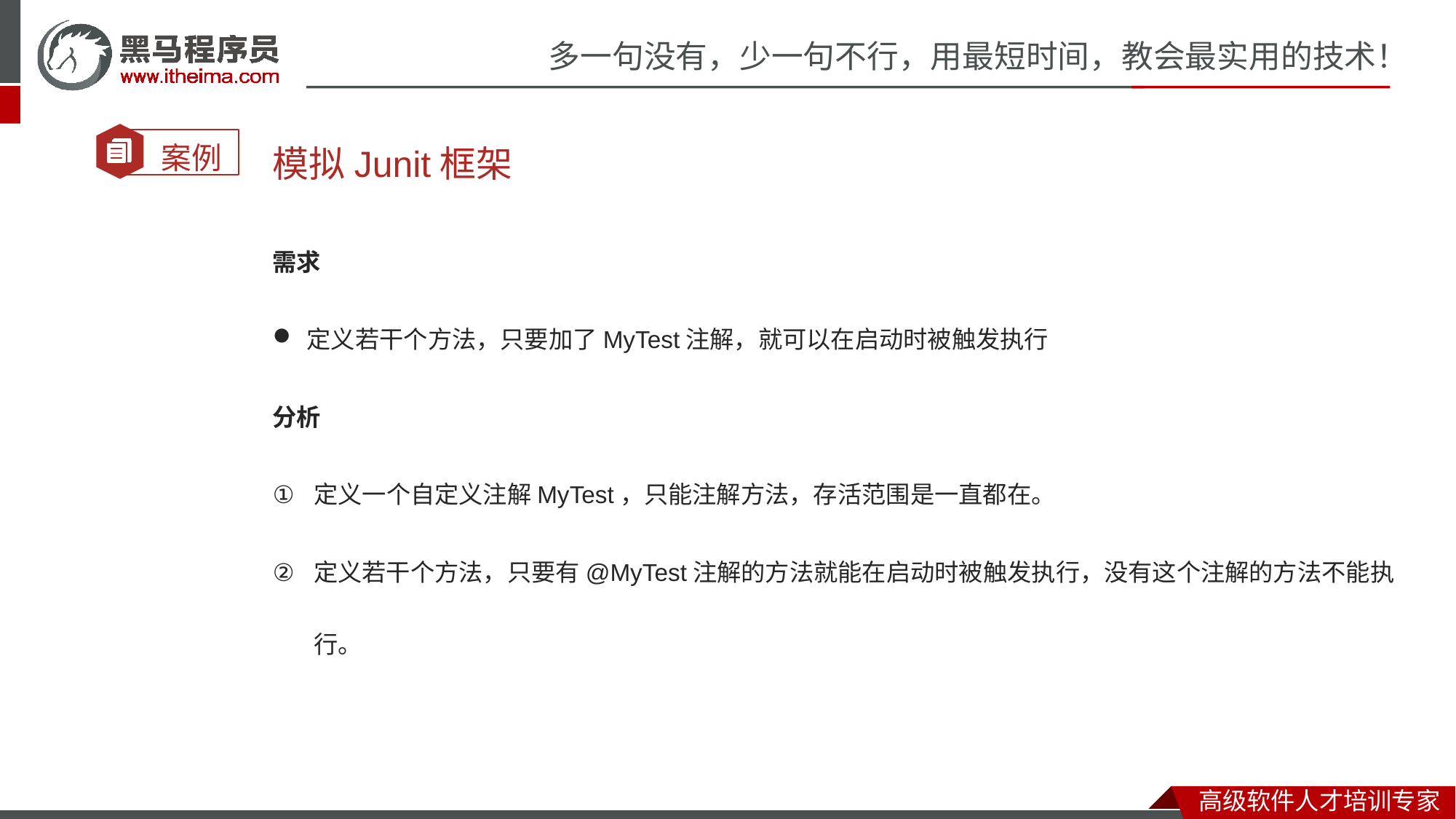

模拟Junit框架
需求
定义若干个方法，只要加了MyTest注解，就可以在启动时被触发执行
分析
定义一个自定义注解MyTest，只能注解方法，存活范围是一直都在。
定义若干个方法，只要有@MyTest注解的方法就能在启动时被触发执行，没有这个注解的方法不能执行。